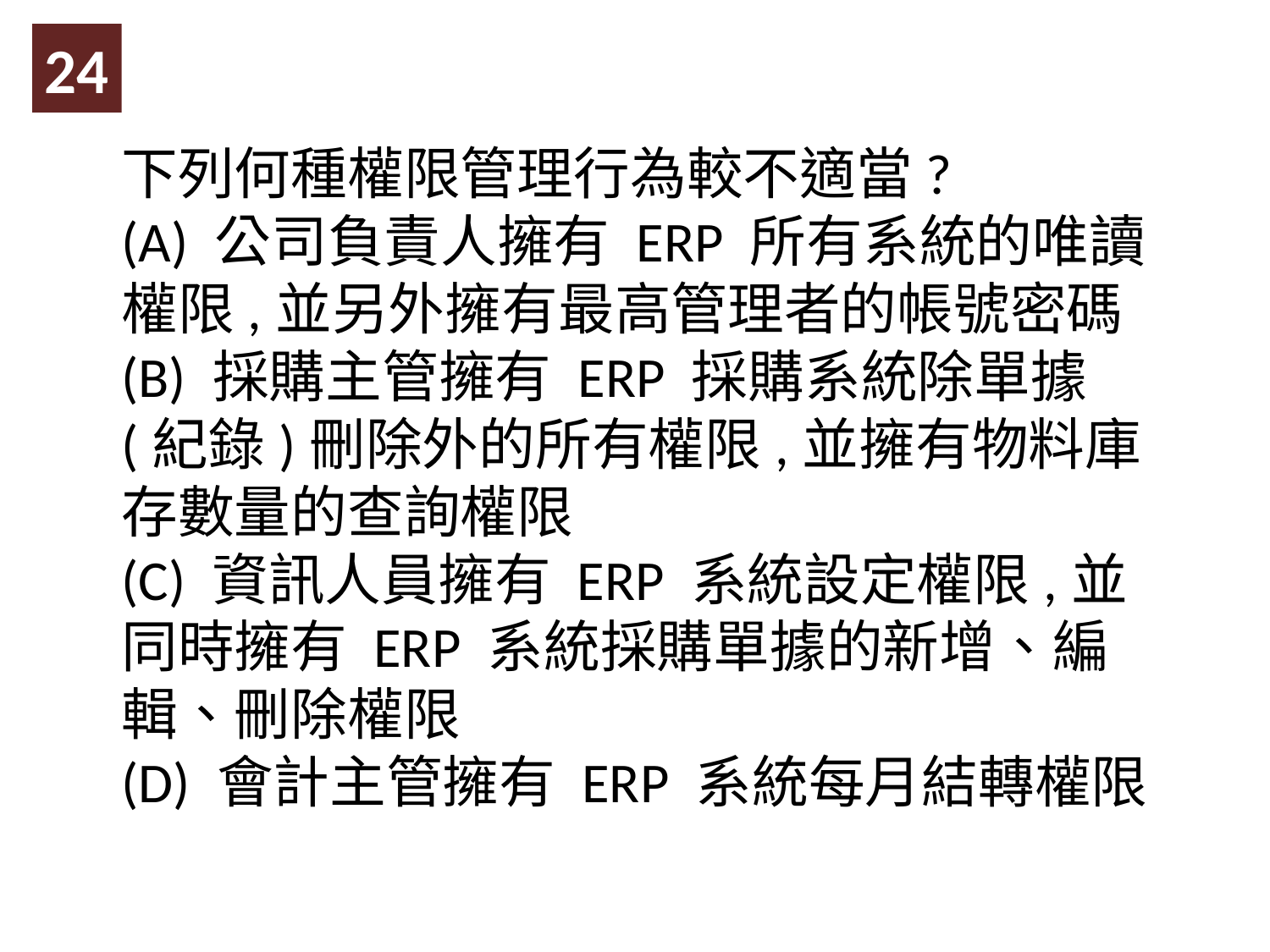

24
下列何種權限管理行為較不適當?
(A) 公司負責人擁有 ERP 所有系統的唯讀權限,並另外擁有最高管理者的帳號密碼
(B) 採購主管擁有 ERP 採購系統除單據(紀錄)刪除外的所有權限,並擁有物料庫存數量的查詢權限
(C) 資訊人員擁有 ERP 系統設定權限,並同時擁有 ERP 系統採購單據的新增、編輯、刪除權限
(D) 會計主管擁有 ERP 系統每月結轉權限